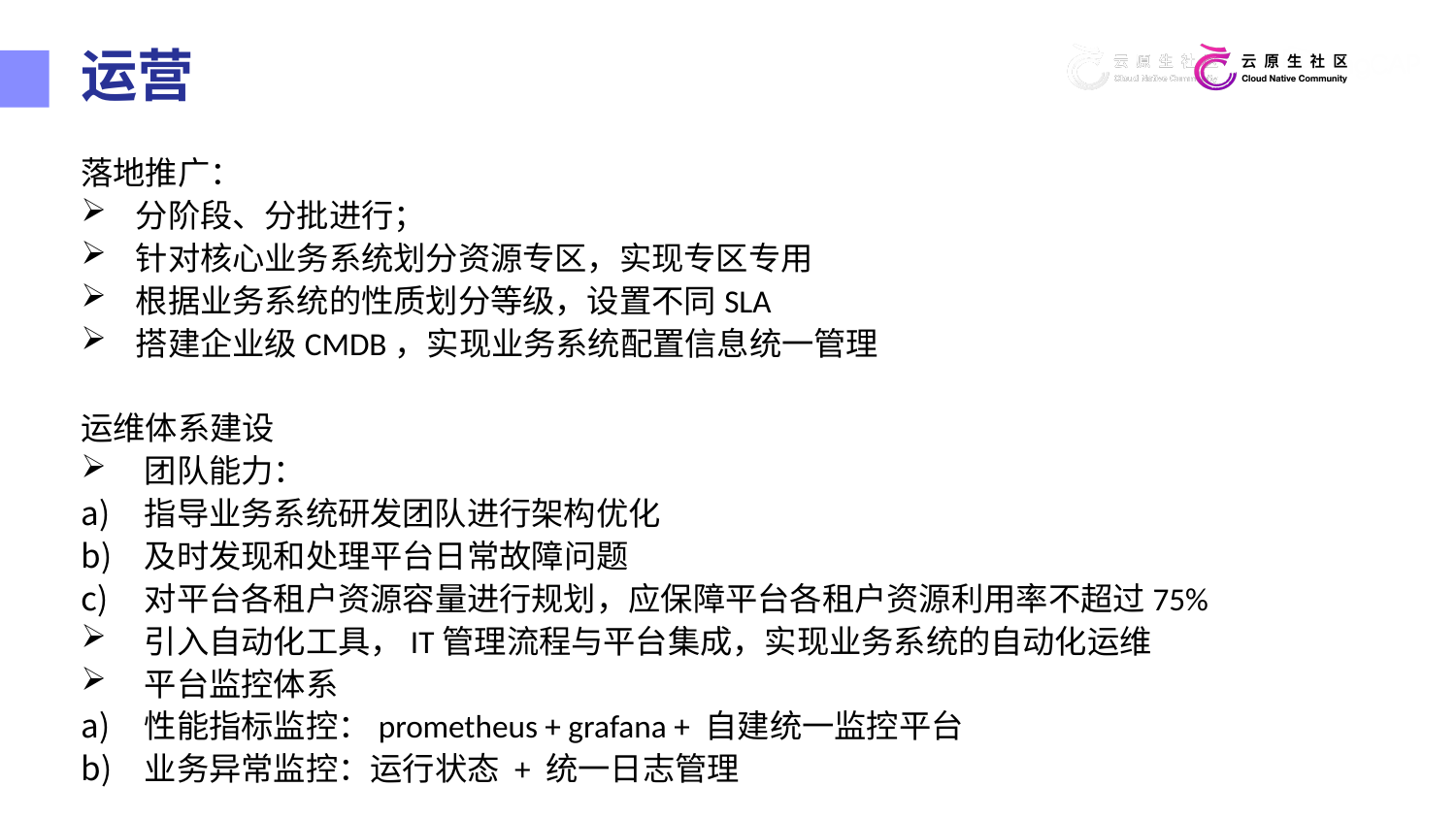

运营

落地推广：
分阶段、分批进行；
针对核心业务系统划分资源专区，实现专区专用
根据业务系统的性质划分等级，设置不同SLA
搭建企业级CMDB，实现业务系统配置信息统一管理

运维体系建设
团队能力：
指导业务系统研发团队进行架构优化
及时发现和处理平台日常故障问题
对平台各租户资源容量进行规划，应保障平台各租户资源利用率不超过75%
引入自动化工具，IT管理流程与平台集成，实现业务系统的自动化运维
平台监控体系
性能指标监控：prometheus + grafana + 自建统一监控平台
业务异常监控：运行状态 + 统一日志管理